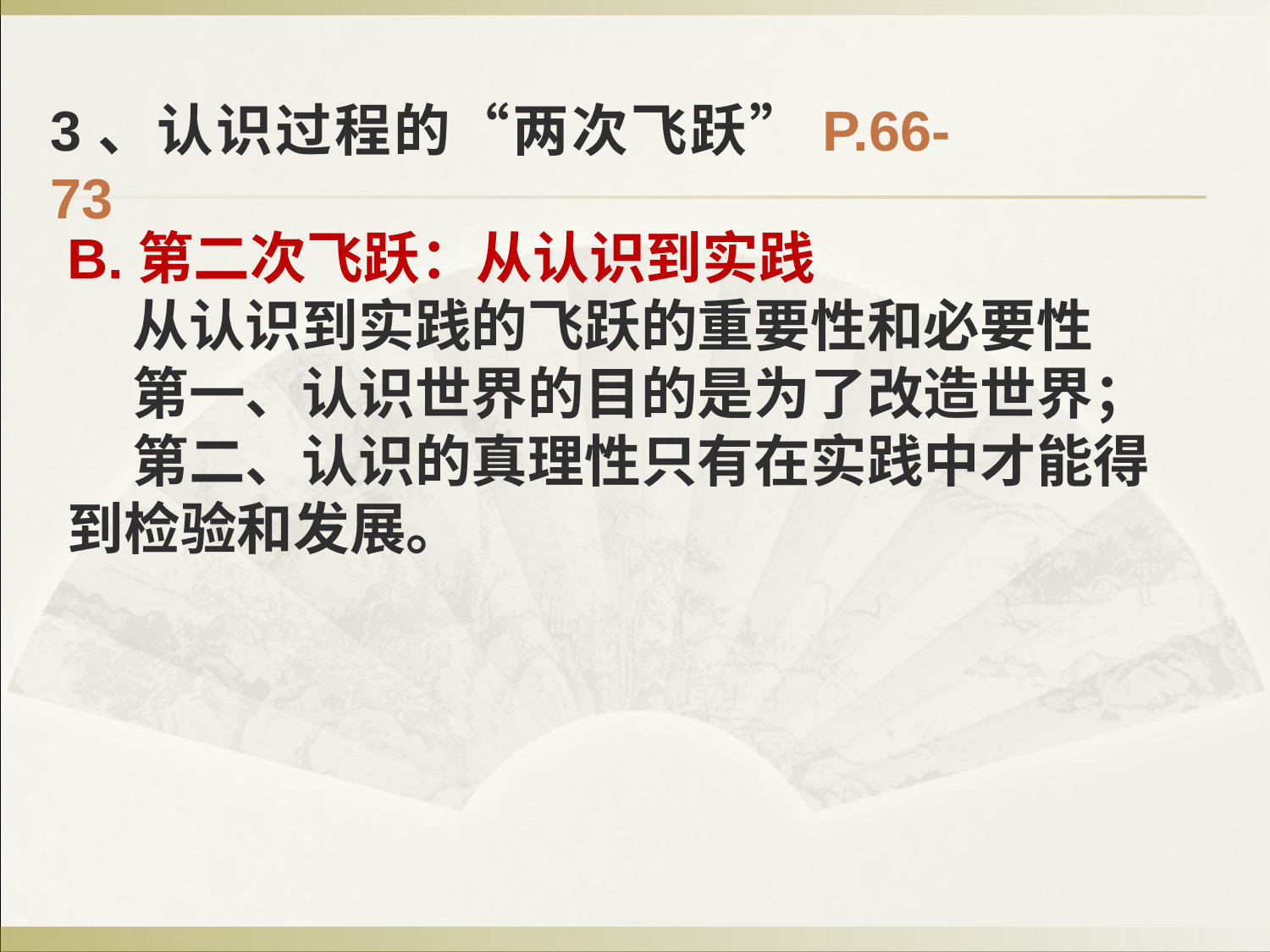

3、认识过程的“两次飞跃”P.66-73
B.第二次飞跃：从认识到实践
    从认识到实践的飞跃的重要性和必要性
    第一、认识世界的目的是为了改造世界；
    第二、认识的真理性只有在实践中才能得到检验和发展。